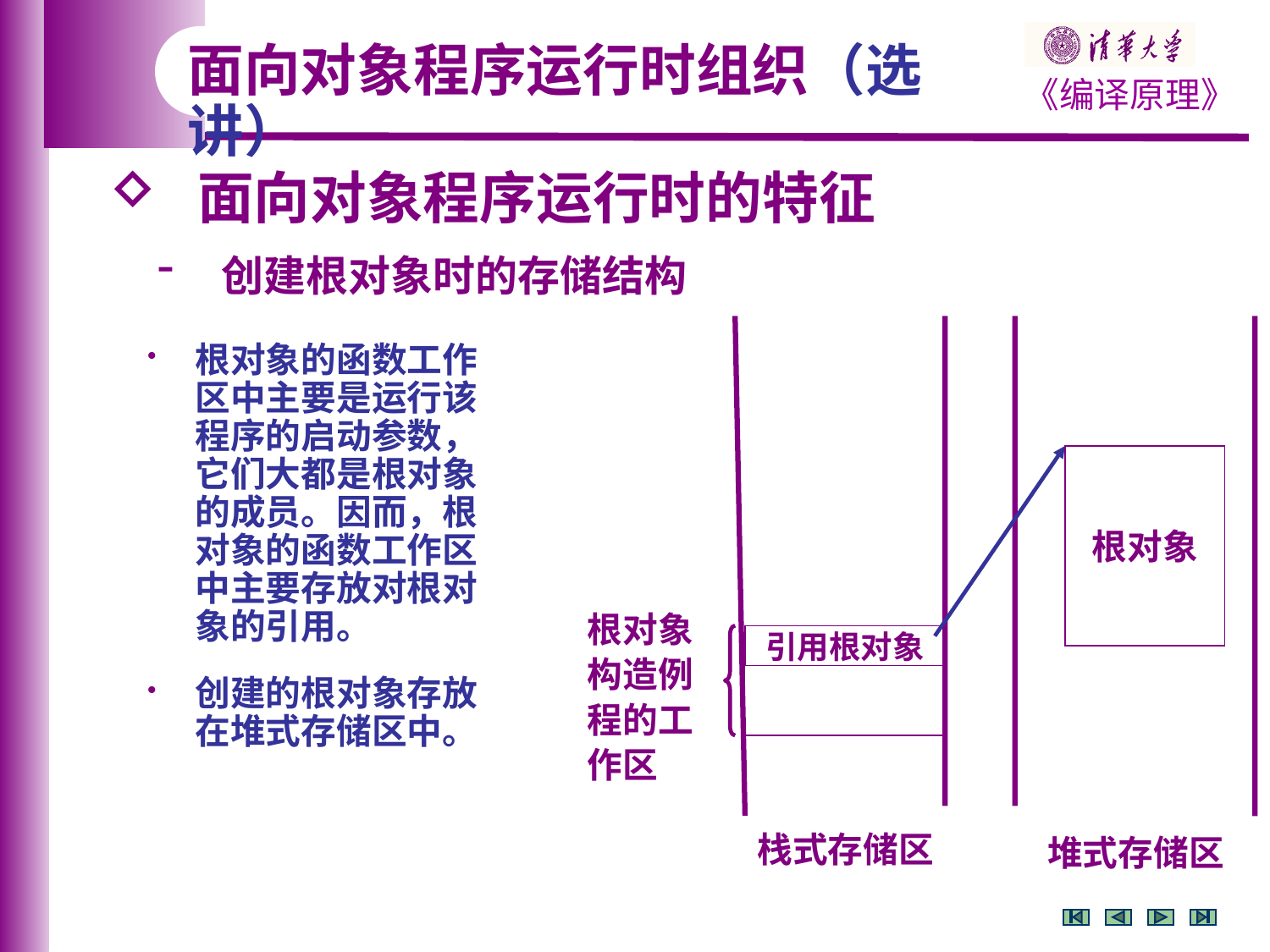

面向对象程序运行时组织（选讲）
  面向对象程序运行时的特征
  创建根对象时的存储结构

根对象的函数工作区中主要是运行该程序的启动参数，它们大都是根对象的成员。因而，根对象的函数工作区中主要存放对根对象的引用。

创建的根对象存放在堆式存储区中。

根对象
根对象
构造例
程的工
作区

引用根对象

栈式存储区
堆式存储区